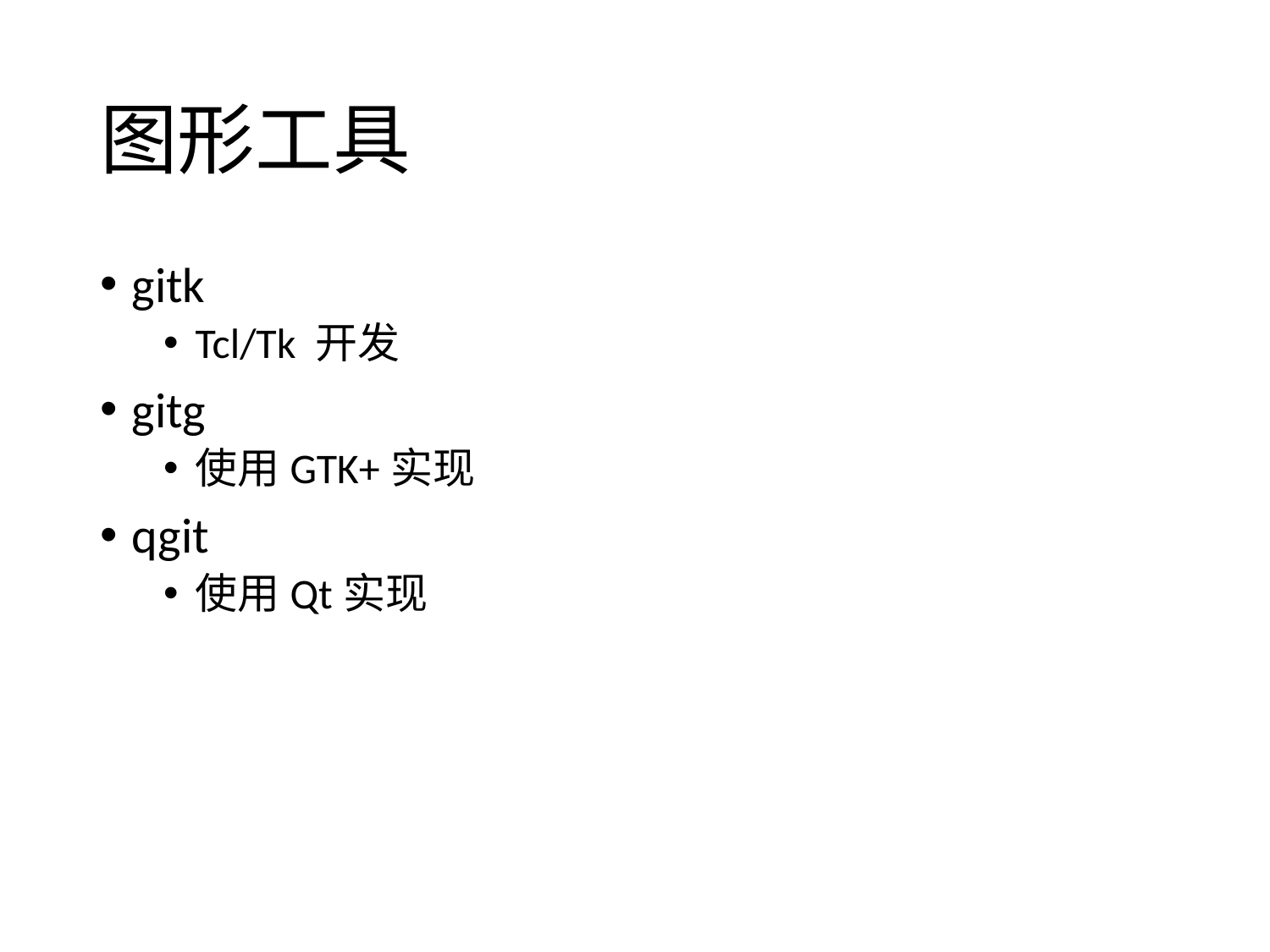

# 图形工具
gitk
Tcl/Tk 开发
gitg
使用GTK+实现
qgit
使用Qt实现